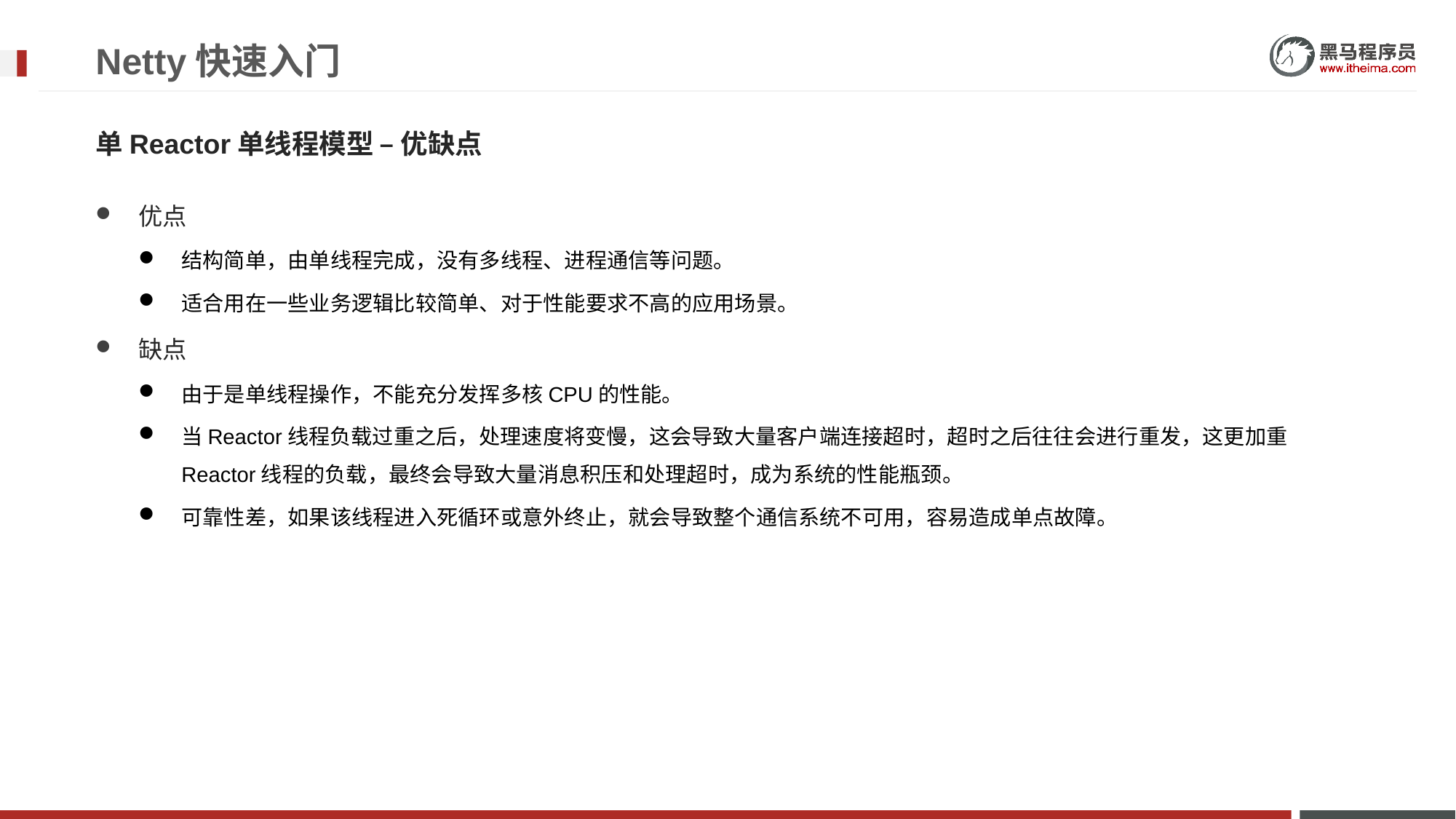

# Netty快速入门
单Reactor单线程模型 – 优缺点
优点
结构简单，由单线程完成，没有多线程、进程通信等问题。
适合用在一些业务逻辑比较简单、对于性能要求不高的应用场景。
缺点
由于是单线程操作，不能充分发挥多核CPU的性能。
当Reactor线程负载过重之后，处理速度将变慢，这会导致大量客户端连接超时，超时之后往往会进行重发，这更加重Reactor线程的负载，最终会导致大量消息积压和处理超时，成为系统的性能瓶颈。
可靠性差，如果该线程进入死循环或意外终止，就会导致整个通信系统不可用，容易造成单点故障。